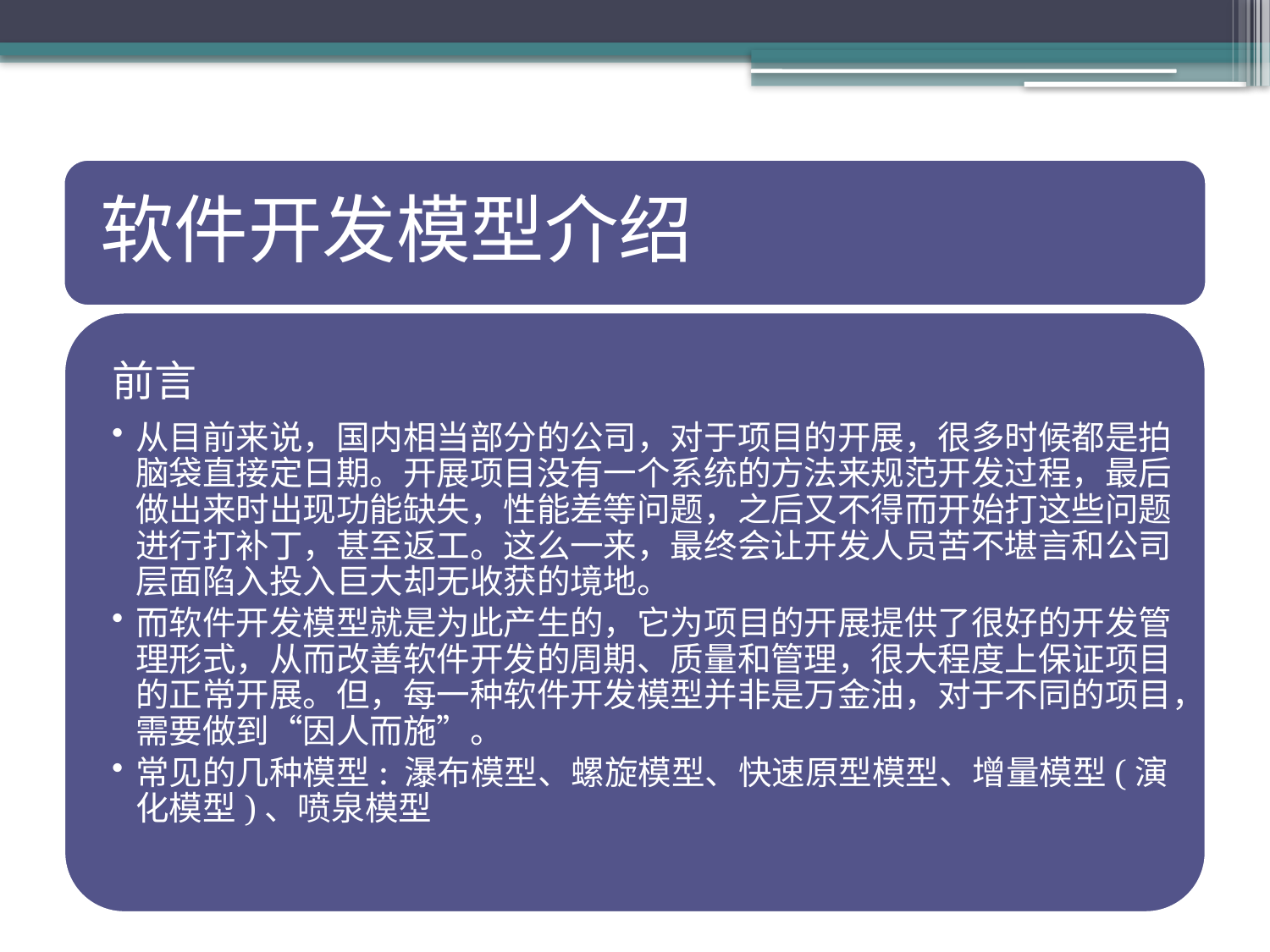

软件开发模型介绍
前言
从目前来说，国内相当部分的公司，对于项目的开展，很多时候都是拍脑袋直接定日期。开展项目没有一个系统的方法来规范开发过程，最后做出来时出现功能缺失，性能差等问题，之后又不得而开始打这些问题进行打补丁，甚至返工。这么一来，最终会让开发人员苦不堪言和公司层面陷入投入巨大却无收获的境地。
而软件开发模型就是为此产生的，它为项目的开展提供了很好的开发管理形式，从而改善软件开发的周期、质量和管理，很大程度上保证项目的正常开展。但，每一种软件开发模型并非是万金油，对于不同的项目，需要做到“因人而施”。
常见的几种模型: 瀑布模型、螺旋模型、快速原型模型、增量模型(演化模型)、喷泉模型